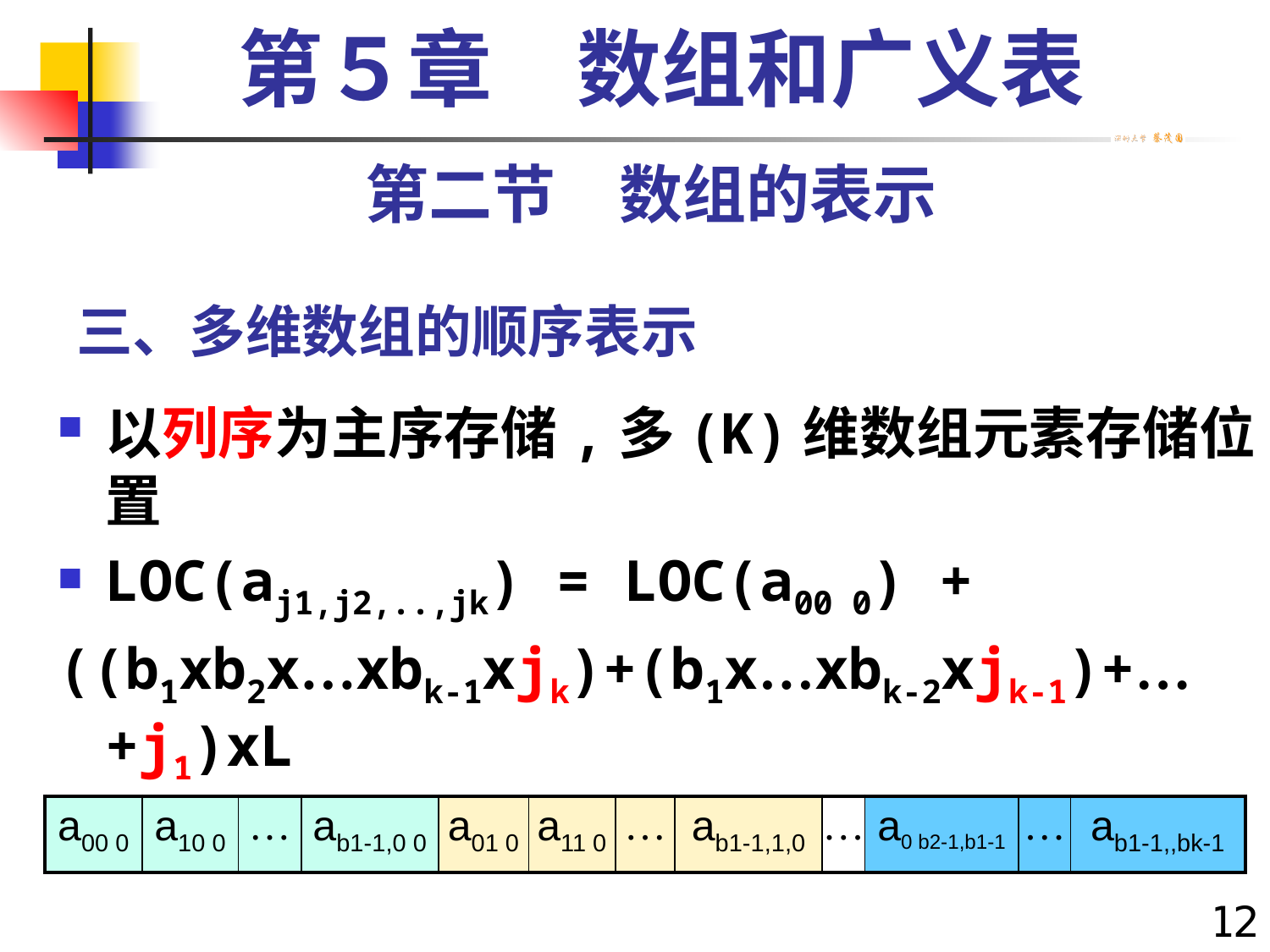

第５章　数组和广义表
第二节　数组的表示
# 三、多维数组的顺序表示
以列序为主序存储,多(K)维数组元素存储位置
LOC(aj1,j2,..,jk) = LOC(a00 0) +
((b1xb2x…xbk-1xjk)+(b1x…xbk-2xjk-1)+…+j1)xL
| a00 0 | a10 0 | … | ab1-1,0 0 | a01 0 | a11 0 | … | ab1-1,1,0 | … | a0 b2-1,b1-1 | … | ab1-1,,bk-1 |
| --- | --- | --- | --- | --- | --- | --- | --- | --- | --- | --- | --- |
12